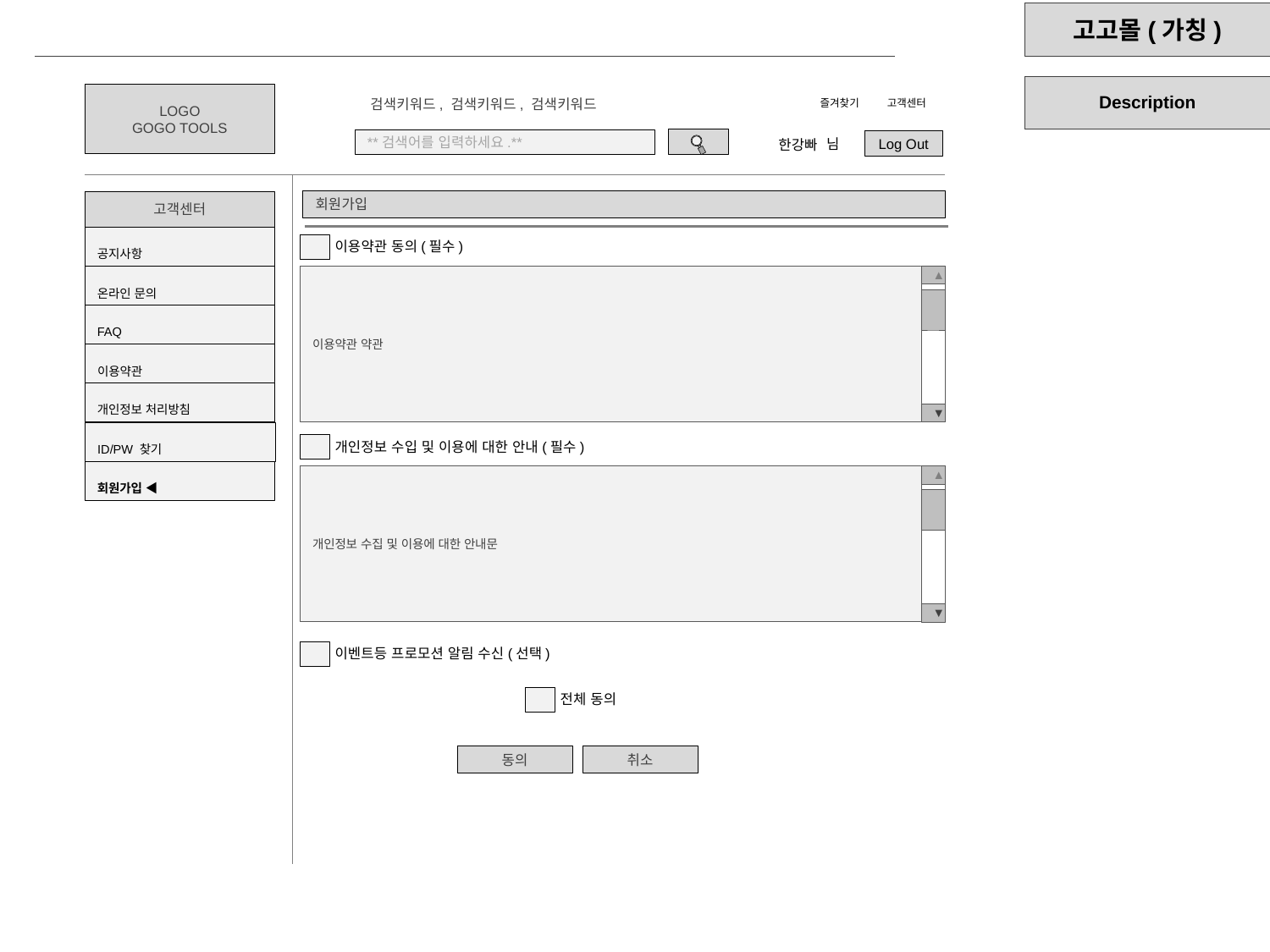

LOGO
GOGO TOOLS
검색키워드, 검색키워드, 검색키워드
즐겨찾기
고객센터

님
**검색어를 입력하세요.**
Log Out
한강빠
회원가입
고객센터
공지사항
이용약관 동의(필수)

▲
온라인 문의
이용약관 약관

FAQ
이용약관
개인정보 처리방침
▼
ID/PW 찾기
개인정보 수입 및 이용에 대한 안내(필수)

회원가입 ◀

▲
개인정보 수집 및 이용에 대한 안내문

▼
이벤트등 프로모션 알림 수신(선택)

전체 동의

동의
취소